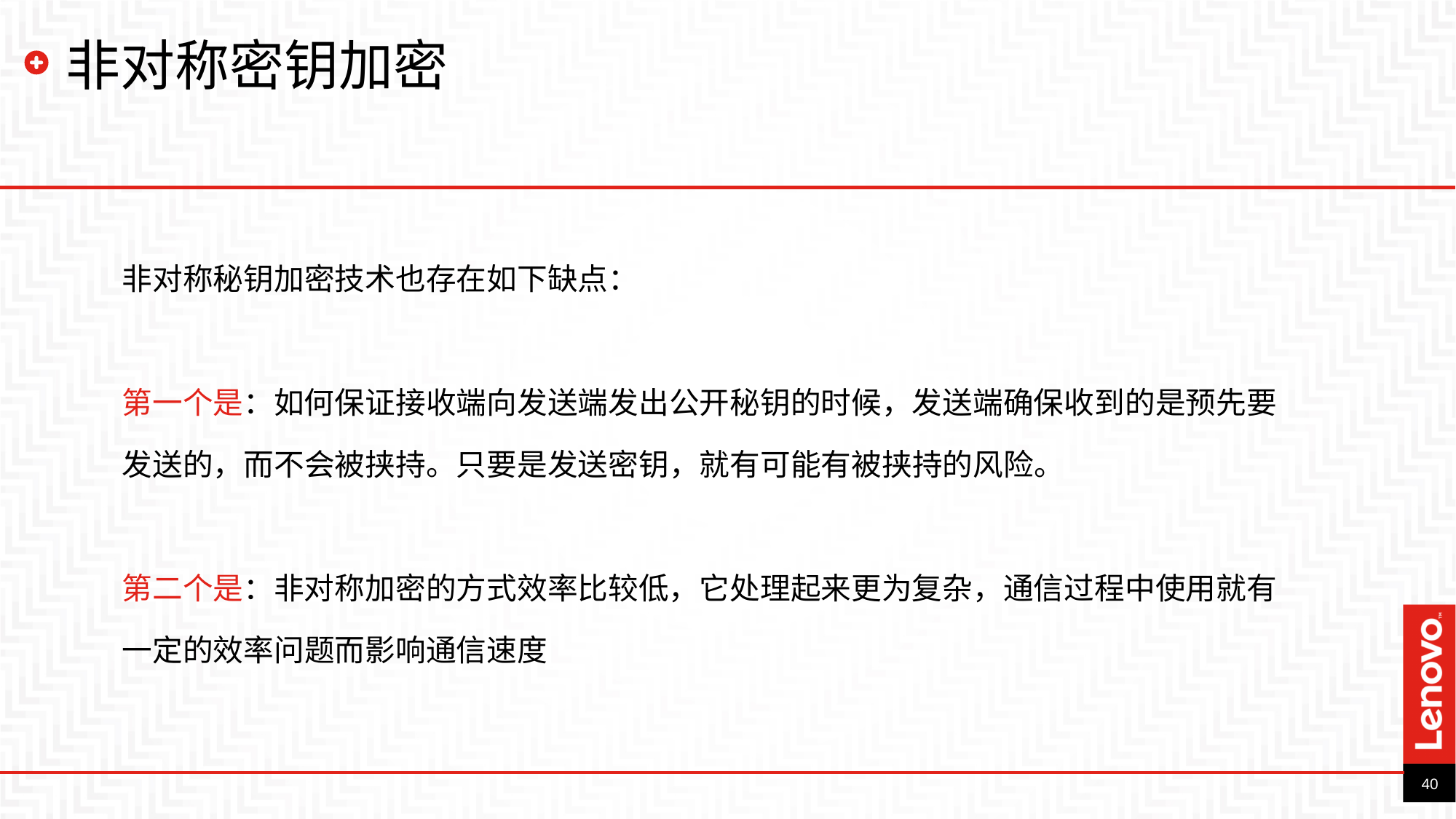

非对称密钥加密
非对称秘钥加密技术也存在如下缺点：

第一个是：如何保证接收端向发送端发出公开秘钥的时候，发送端确保收到的是预先要发送的，而不会被挟持。只要是发送密钥，就有可能有被挟持的风险。

第二个是：非对称加密的方式效率比较低，它处理起来更为复杂，通信过程中使用就有一定的效率问题而影响通信速度